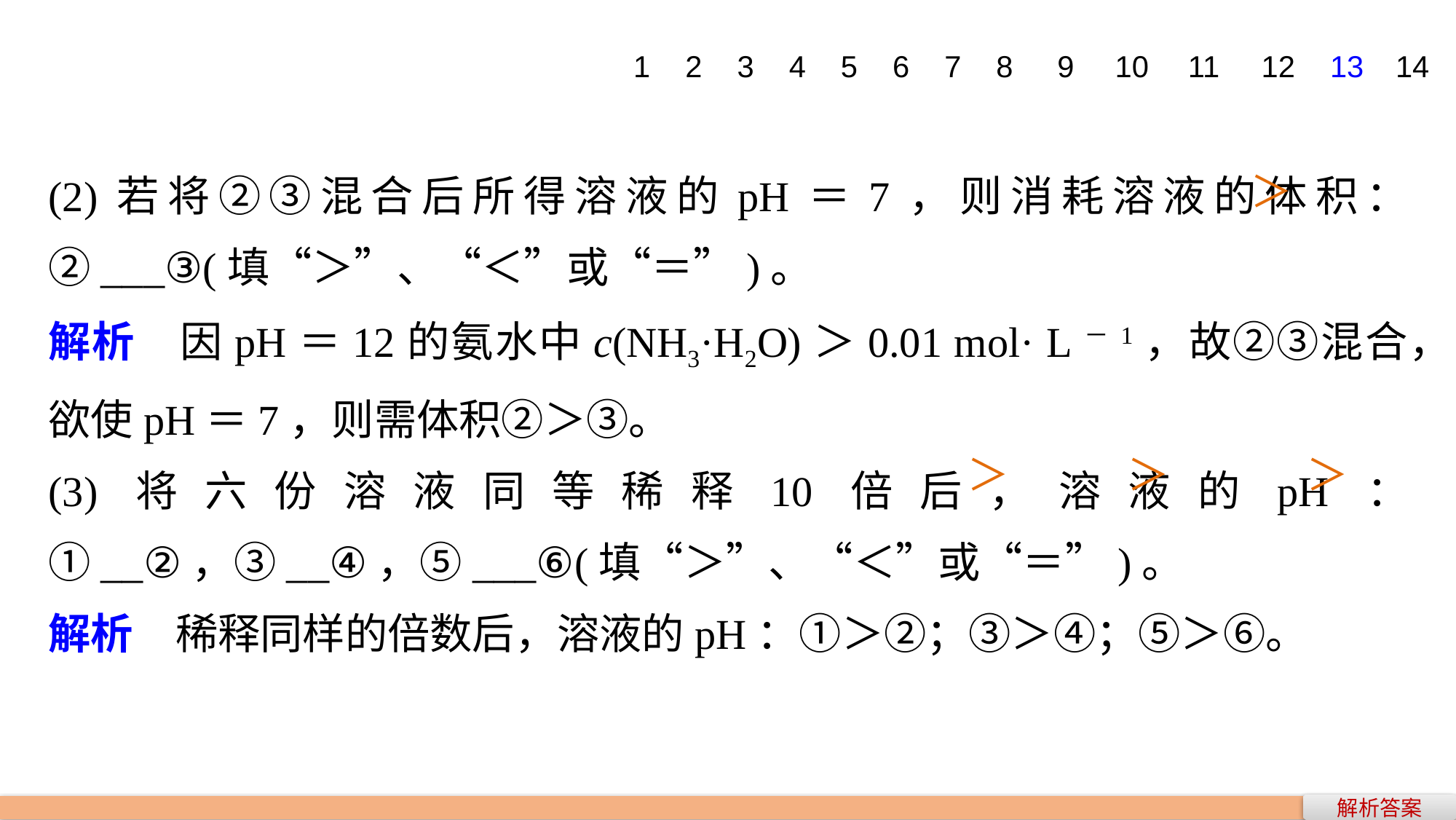

1
2
3
4
5
6
7
8
9
10
11
12
13
14
(2)若将②③混合后所得溶液的pH＝7，则消耗溶液的体积：②___③(填“＞”、“＜”或“＝”)。
解析　因pH＝12的氨水中c(NH3·H2O)＞0.01 mol· L－1，故②③混合，欲使pH＝7，则需体积②＞③。
(3)将六份溶液同等稀释10倍后，溶液的pH：①__②，③__④，⑤___⑥(填“＞”、“＜”或“＝”)。
解析　稀释同样的倍数后，溶液的pH：①＞②；③＞④；⑤＞⑥。
＞
＞　        ＞　          ＞
解析答案